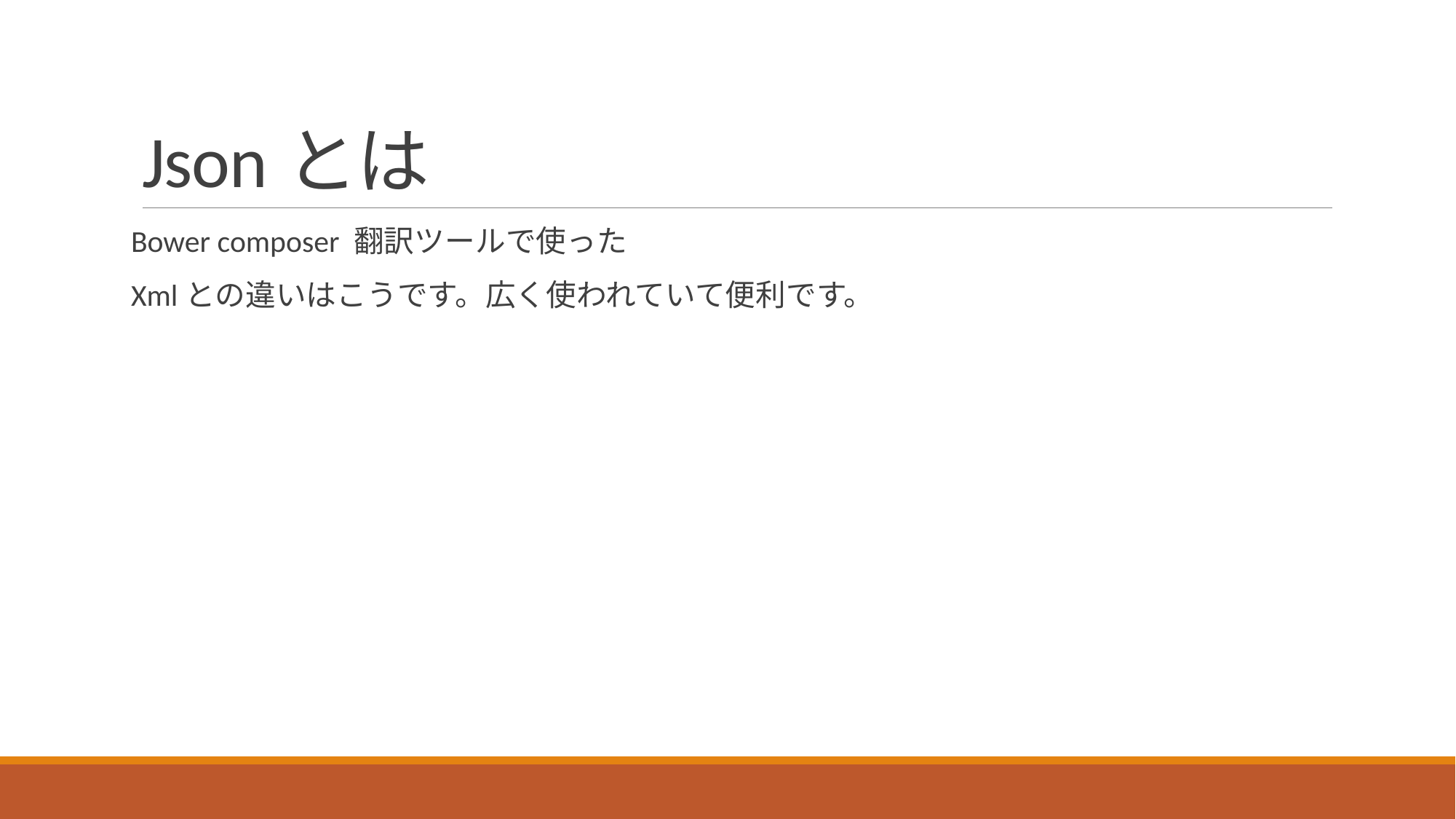

# Jsonとは
Bower composer 翻訳ツールで使った
Xmlとの違いはこうです。広く使われていて便利です。